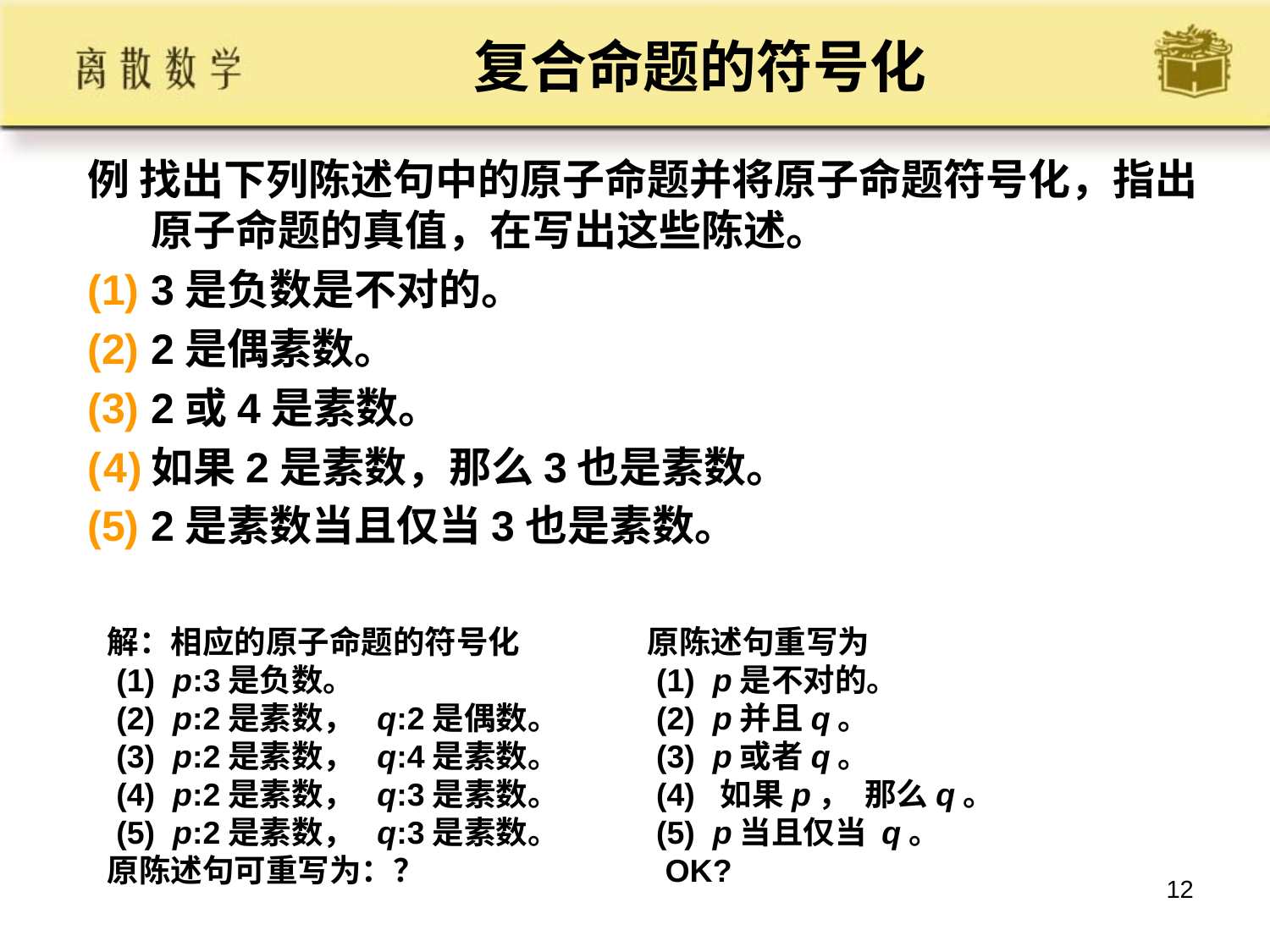

# 复合命题的符号化
例 找出下列陈述句中的原子命题并将原子命题符号化，指出原子命题的真值，在写出这些陈述。
3是负数是不对的。
2是偶素数。
2或4是素数。
如果2是素数，那么3也是素数。
2是素数当且仅当3也是素数。

解：相应的原子命题的符号化
 (1)  p:3是负数。
 (2)  p:2是素数，  q:2是偶数。
 (3)  p:2是素数，  q:4是素数。
 (4)  p:2是素数，  q:3是素数。
 (5)  p:2是素数，  q:3是素数。
原陈述句可重写为：？
原陈述句重写为
 (1)  p是不对的。
 (2)  p并且q。
 (3)  p或者q。
 (4)  如果p，  那么q。
 (5)  p当且仅当 q。
  OK?
12